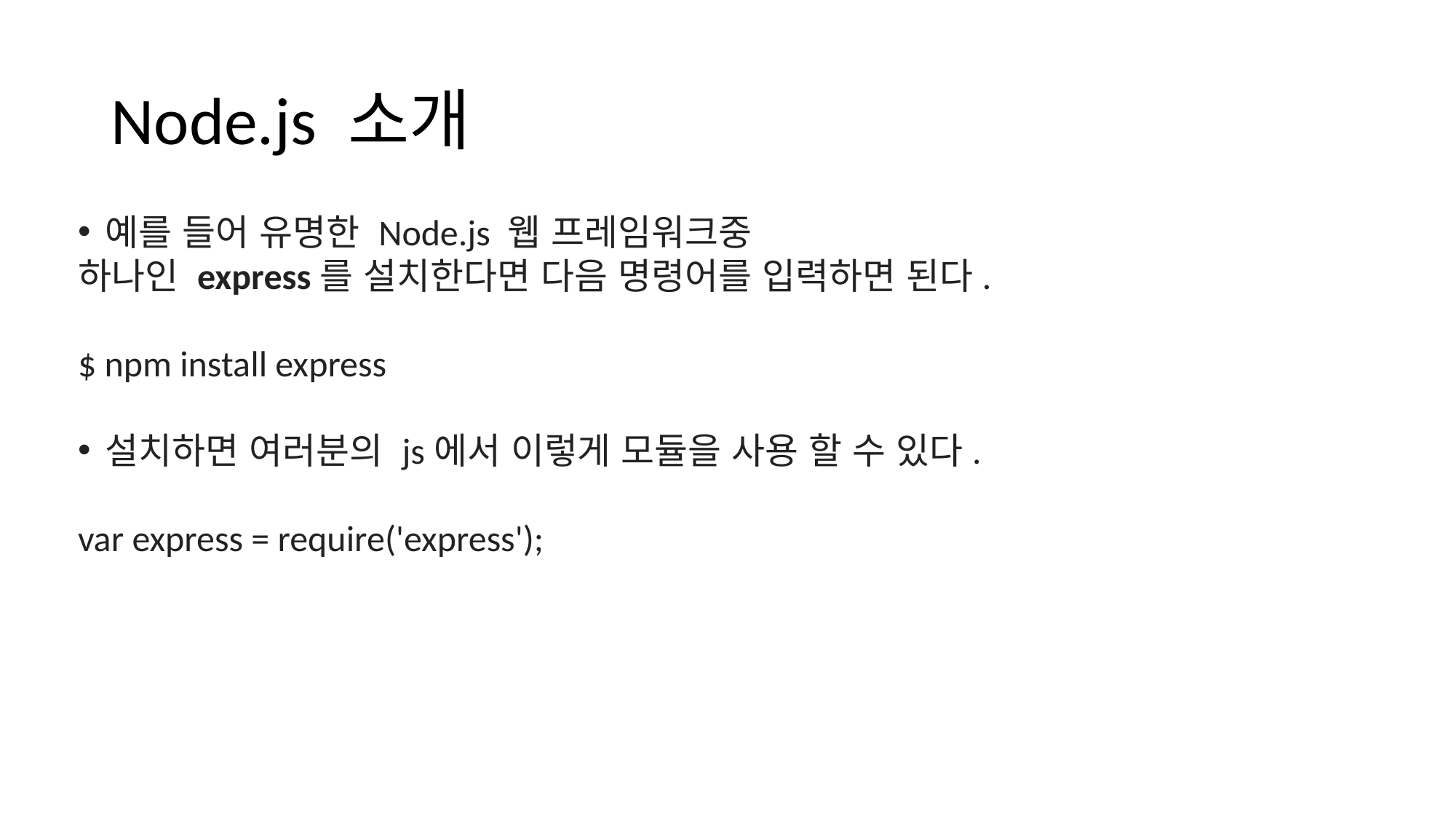

# Node.js 소개
예를 들어 유명한 Node.js 웹 프레임워크중
하나인 express를 설치한다면 다음 명령어를 입력하면 된다.

$ npm install express

설치하면 여러분의 js에서 이렇게 모듈을 사용 할 수 있다.

var express = require('express');